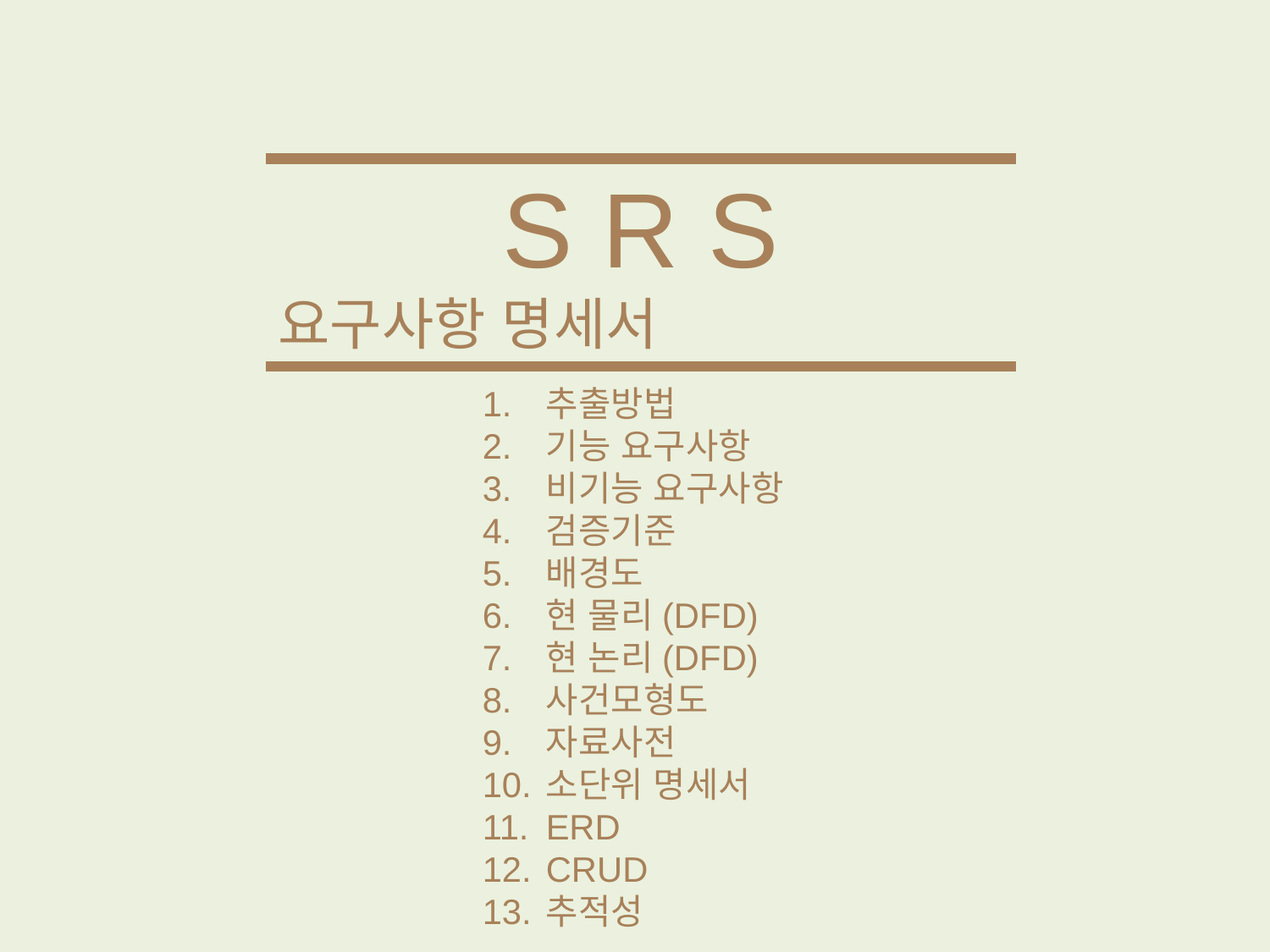

S R S
요구사항 명세서
추출방법
기능 요구사항
비기능 요구사항
검증기준
배경도
현 물리(DFD)
현 논리(DFD)
사건모형도
자료사전
소단위 명세서
ERD
CRUD
추적성
51